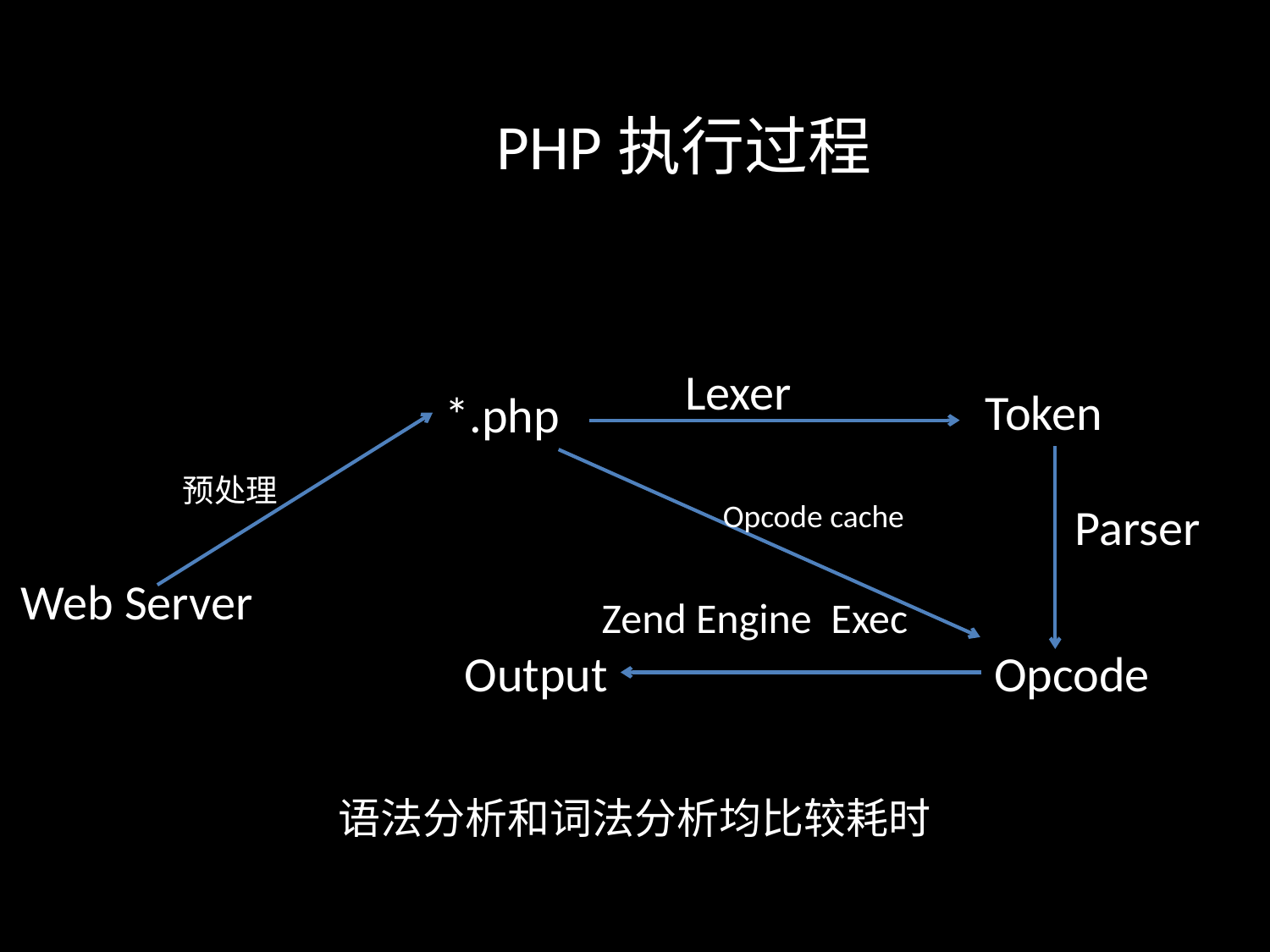

PHP执行过程
Lexer
Token
*.php
预处理
Opcode cache
Parser
Web Server
Zend Engine  Exec
Output
Opcode
语法分析和词法分析均比较耗时